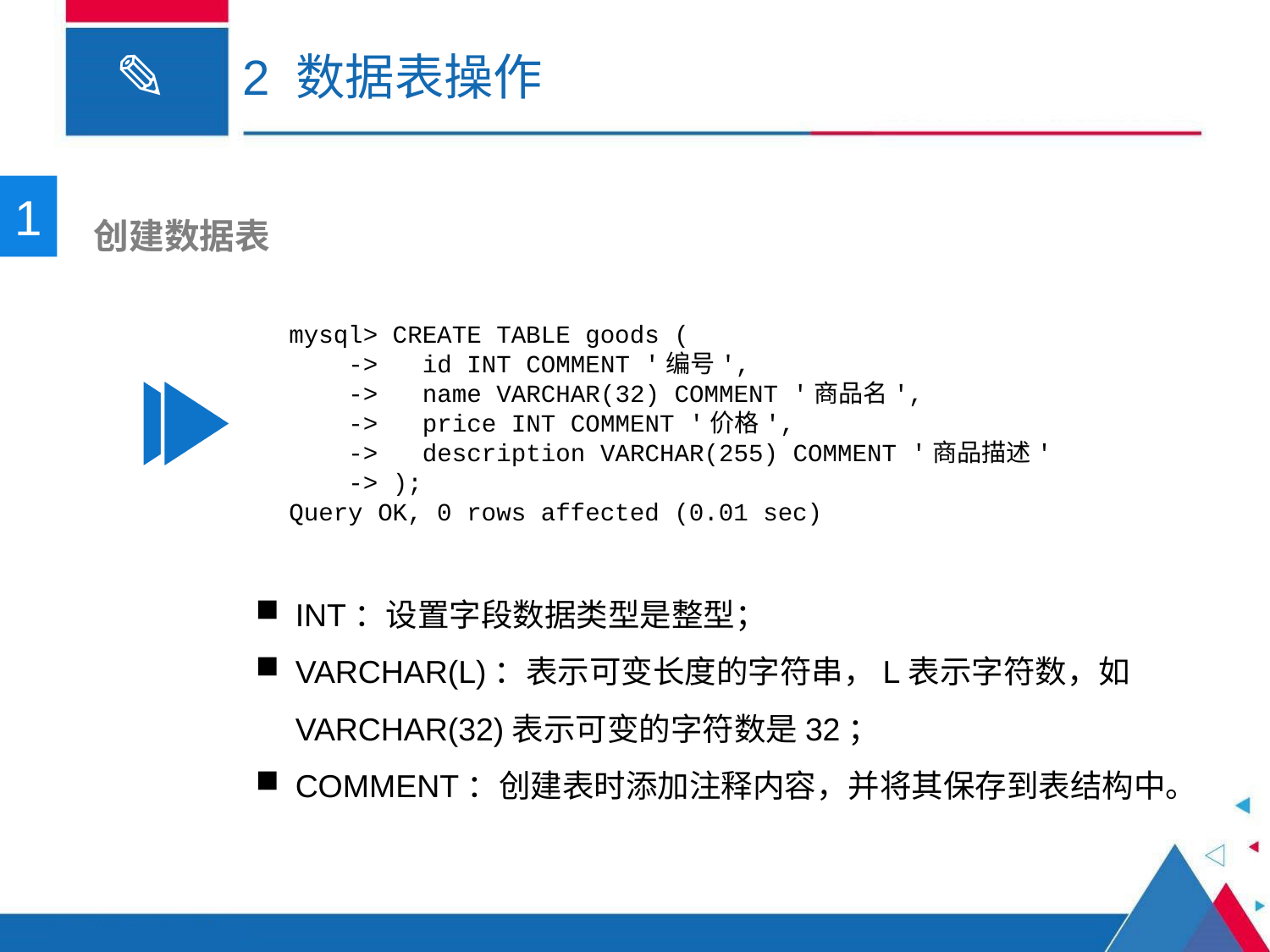

# 2 数据表操作

1
  创建数据表
mysql> CREATE TABLE goods (
    ->   id INT COMMENT '编号',
    ->   name VARCHAR(32) COMMENT '商品名',
    ->   price INT COMMENT '价格',
    ->   description VARCHAR(255) COMMENT '商品描述'
    -> );
Query OK, 0 rows affected (0.01 sec)

INT：设置字段数据类型是整型；
VARCHAR(L)：表示可变长度的字符串，L表示字符数，如VARCHAR(32)表示可变的字符数是32；
COMMENT：创建表时添加注释内容，并将其保存到表结构中。